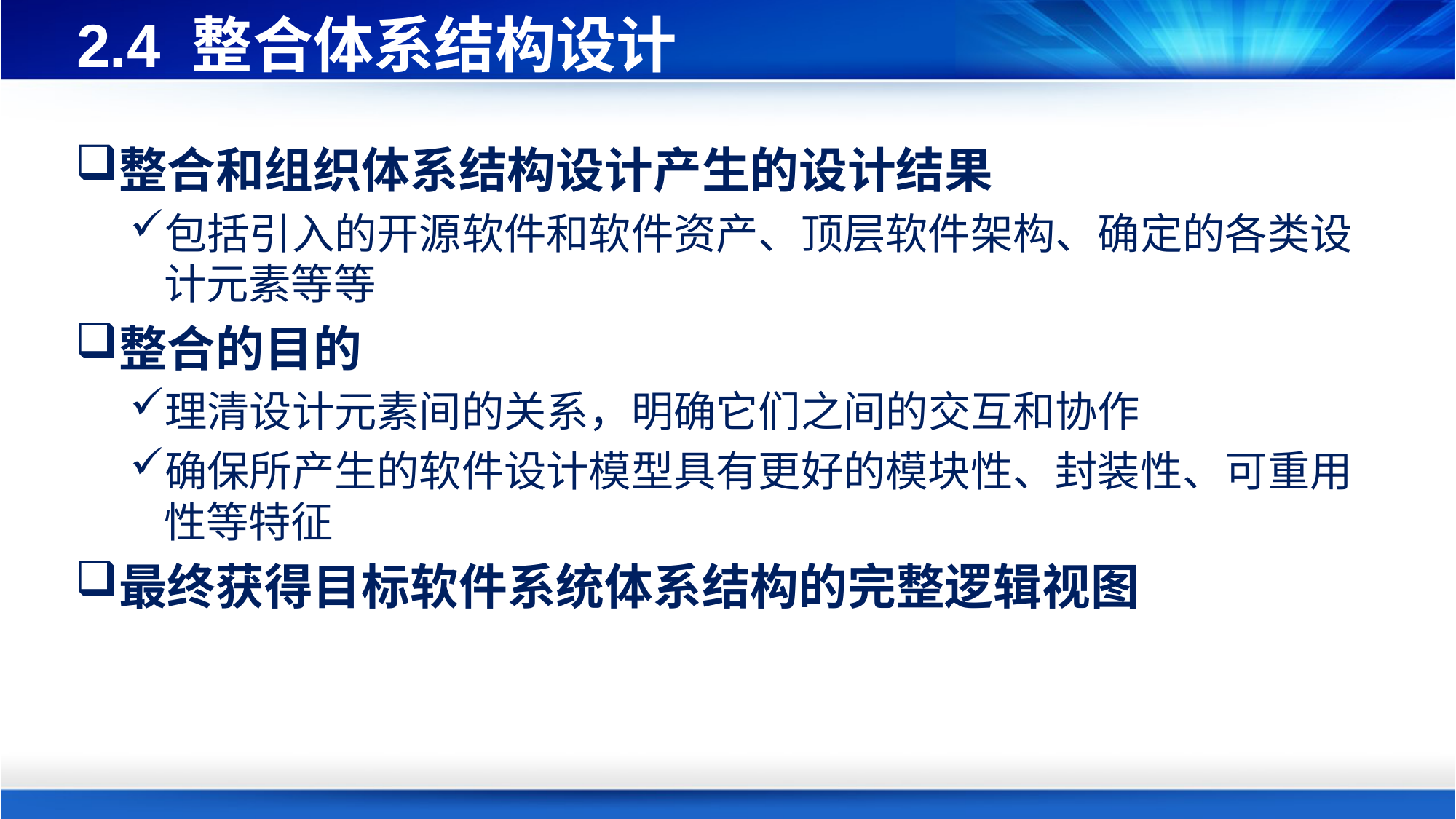

# 2.4 整合体系结构设计
整合和组织体系结构设计产生的设计结果
包括引入的开源软件和软件资产、顶层软件架构、确定的各类设计元素等等
整合的目的
理清设计元素间的关系，明确它们之间的交互和协作
确保所产生的软件设计模型具有更好的模块性、封装性、可重用性等特征
最终获得目标软件系统体系结构的完整逻辑视图